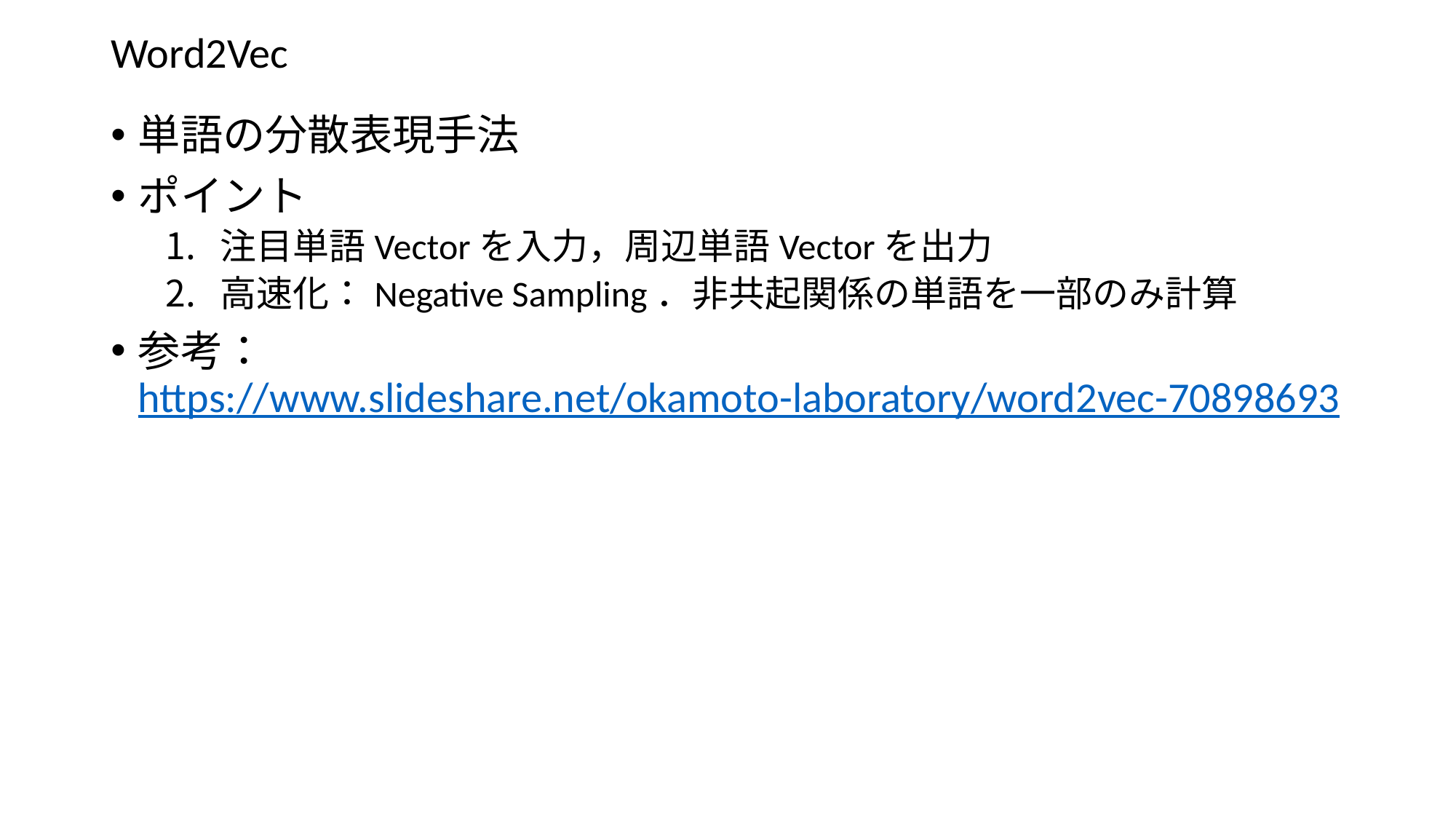

# Word2Vec
単語の分散表現手法
ポイント
注目単語Vectorを入力，周辺単語Vectorを出力
高速化：Negative Sampling．非共起関係の単語を一部のみ計算
参考：
https://www.slideshare.net/okamoto-laboratory/word2vec-70898693